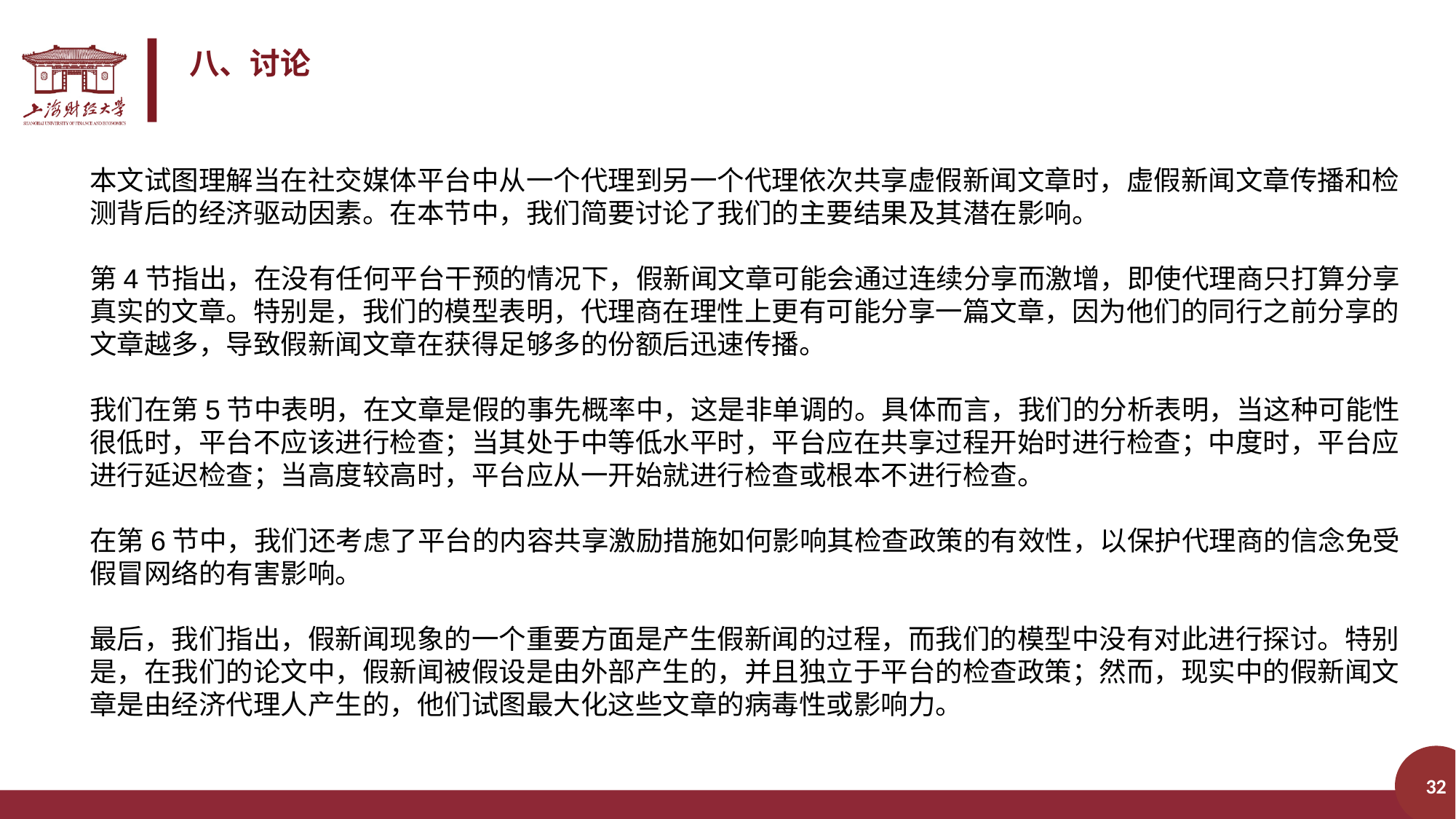

# 八、讨论
本文试图理解当在社交媒体平台中从一个代理到另一个代理依次共享虚假新闻文章时，虚假新闻文章传播和检测背后的经济驱动因素。在本节中，我们简要讨论了我们的主要结果及其潜在影响。

第4节指出，在没有任何平台干预的情况下，假新闻文章可能会通过连续分享而激增，即使代理商只打算分享真实的文章。特别是，我们的模型表明，代理商在理性上更有可能分享一篇文章，因为他们的同行之前分享的文章越多，导致假新闻文章在获得足够多的份额后迅速传播。

我们在第5节中表明，在文章是假的事先概率中，这是非单调的。具体而言，我们的分析表明，当这种可能性很低时，平台不应该进行检查；当其处于中等低水平时，平台应在共享过程开始时进行检查；中度时，平台应进行延迟检查；当高度较高时，平台应从一开始就进行检查或根本不进行检查。

在第6节中，我们还考虑了平台的内容共享激励措施如何影响其检查政策的有效性，以保护代理商的信念免受假冒网络的有害影响。

最后，我们指出，假新闻现象的一个重要方面是产生假新闻的过程，而我们的模型中没有对此进行探讨。特别是，在我们的论文中，假新闻被假设是由外部产生的，并且独立于平台的检查政策；然而，现实中的假新闻文章是由经济代理人产生的，他们试图最大化这些文章的病毒性或影响力。